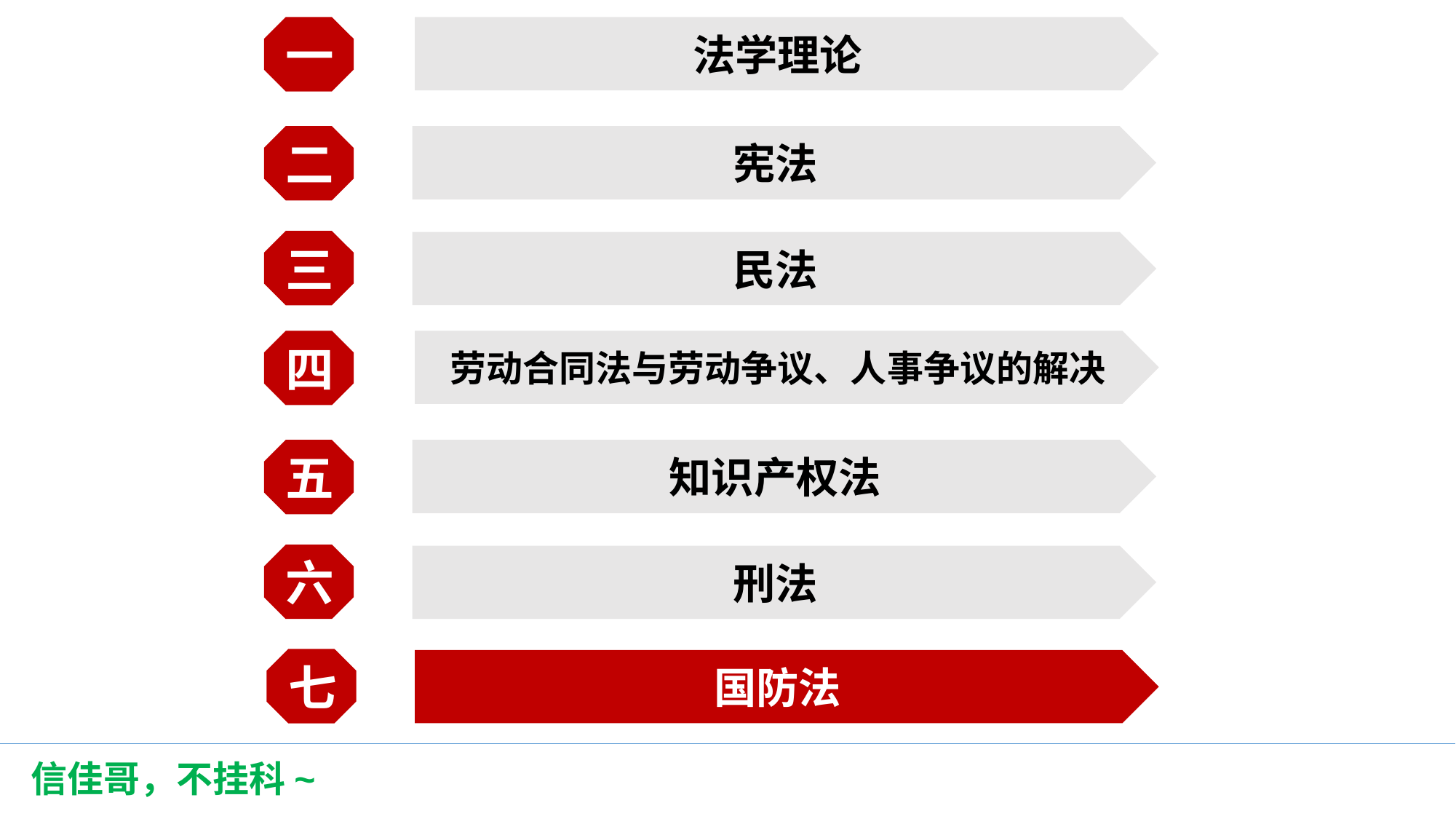

一
法学理论
二
宪法
三
民法
四
劳动合同法与劳动争议、人事争议的解决
五
知识产权法
六
刑法
七
国防法